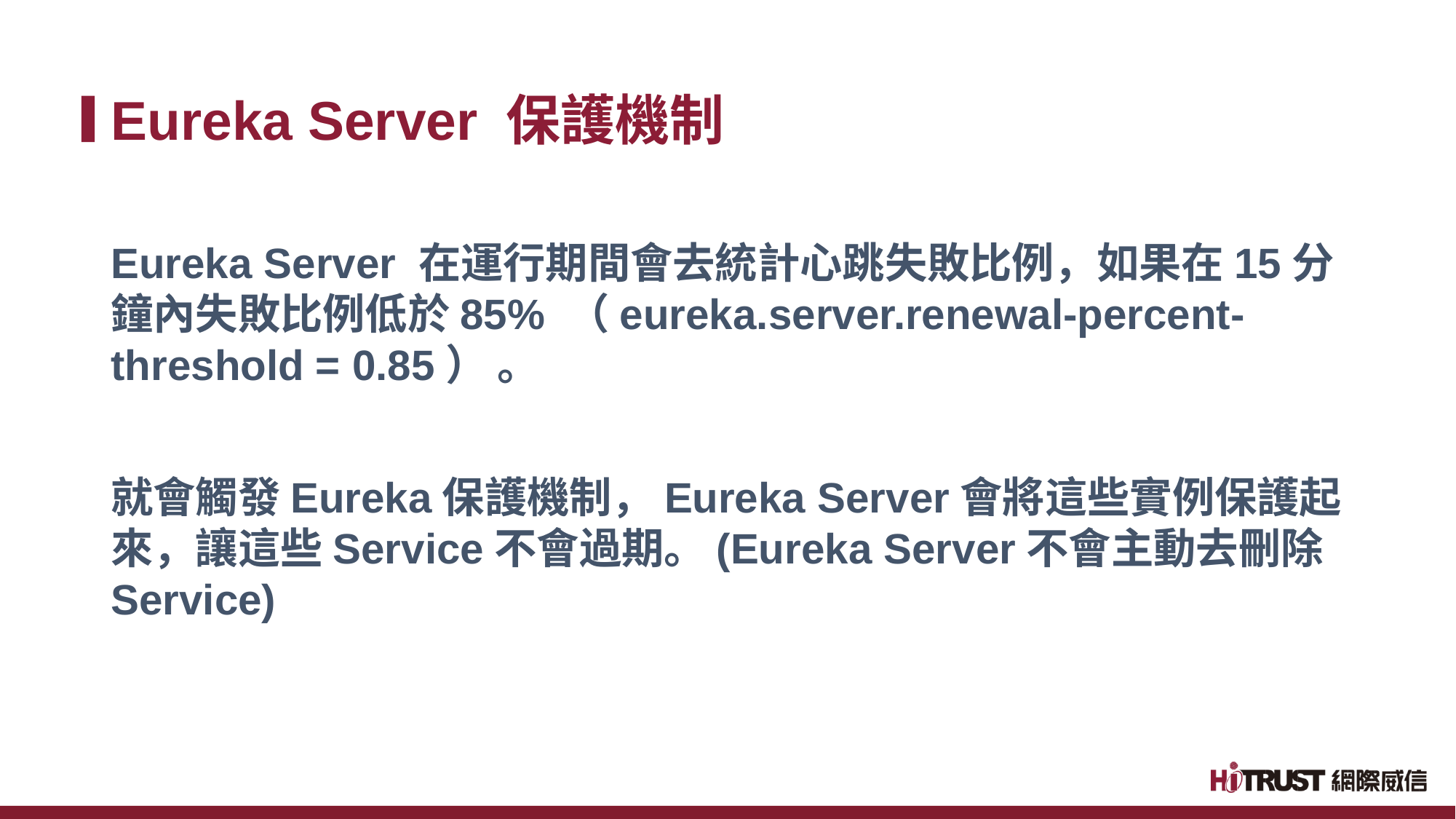

# Eureka Server 保護機制

Eureka Server 在運行期間會去統計心跳失敗比例，如果在15分鐘內失敗比例低於85% （eureka.server.renewal-percent-threshold = 0.85） 。

就會觸發Eureka保護機制，Eureka Server會將這些實例保護起來，讓這些Service不會過期。(Eureka Server不會主動去刪除Service)